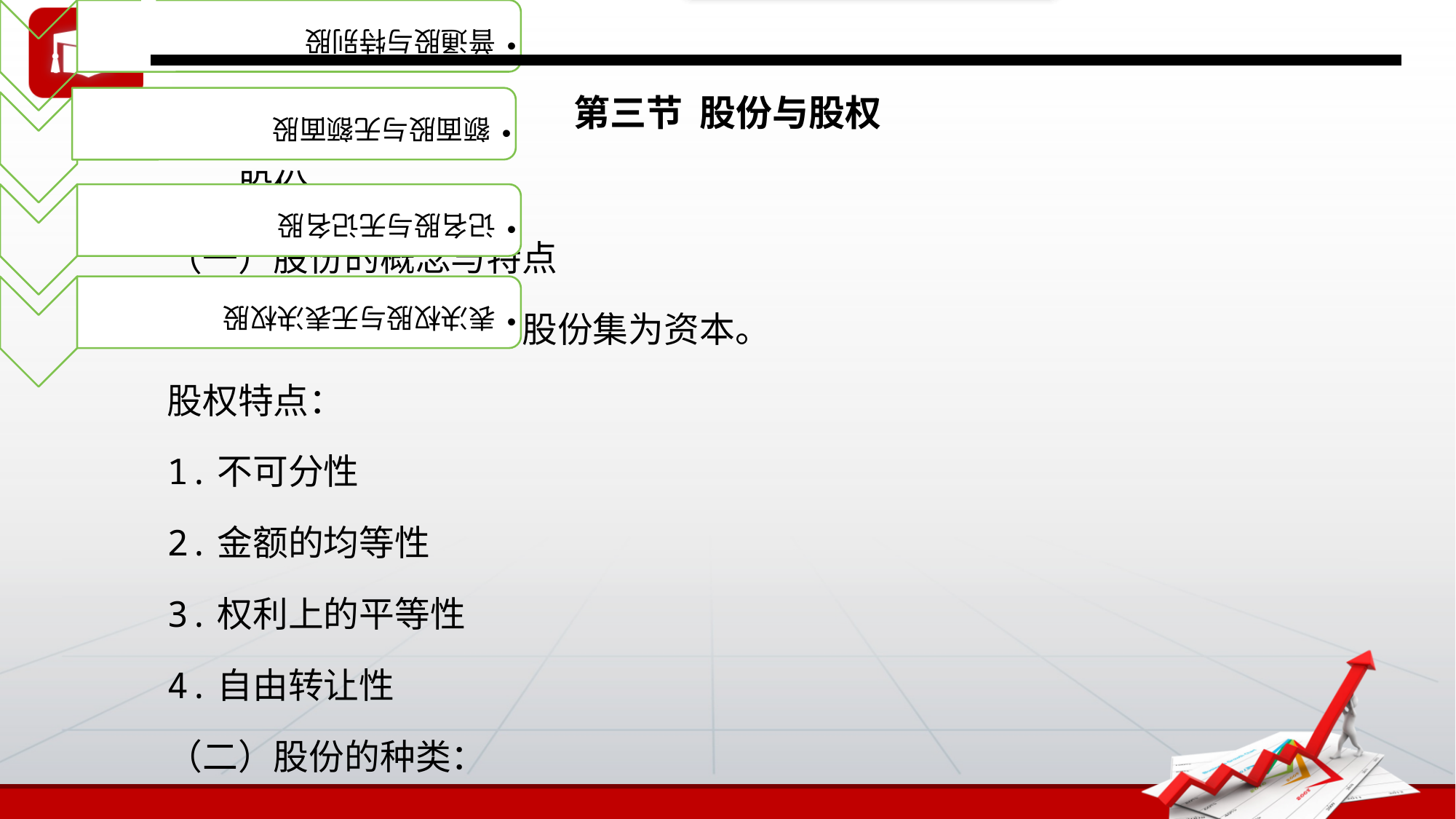

# 第三节  股份与股权
一、股份
（一）股份的概念与特点
概念：资本分为股份，股份集为资本。
股权特点：
1.不可分性
2.金额的均等性
3.权利上的平等性
4.自由转让性
（二）股份的种类：

普通股与特别股

额面股与无额面股

记名股与无记名股

表决权股与无表决权股